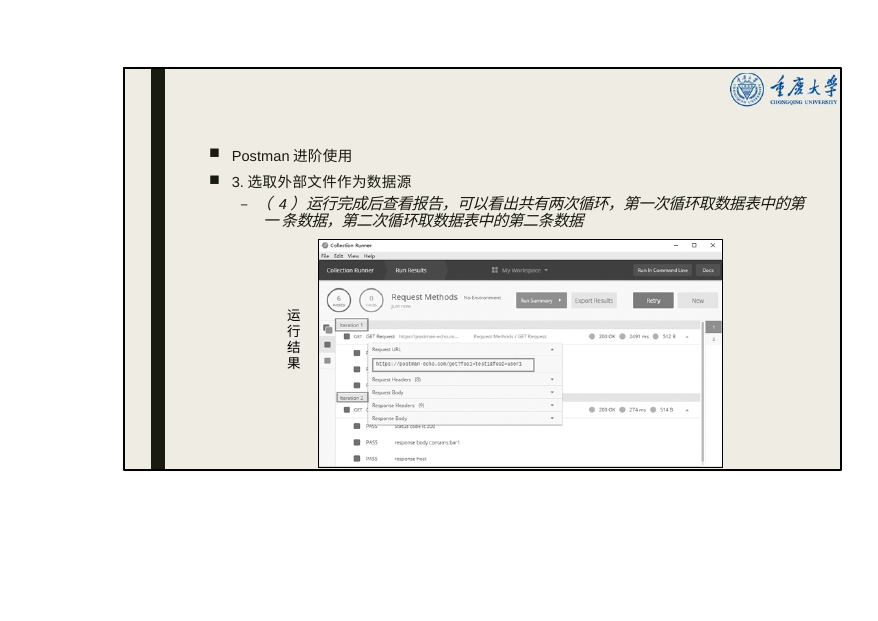

Postman进阶使用
3.选取外部文件作为数据源
– （ 4）运行完成后查看报告，可以看出共有两次循环，第一次循环取数据表中的第一 条数据，第二次循环取数据表中的第二条数据

运 行 结 果